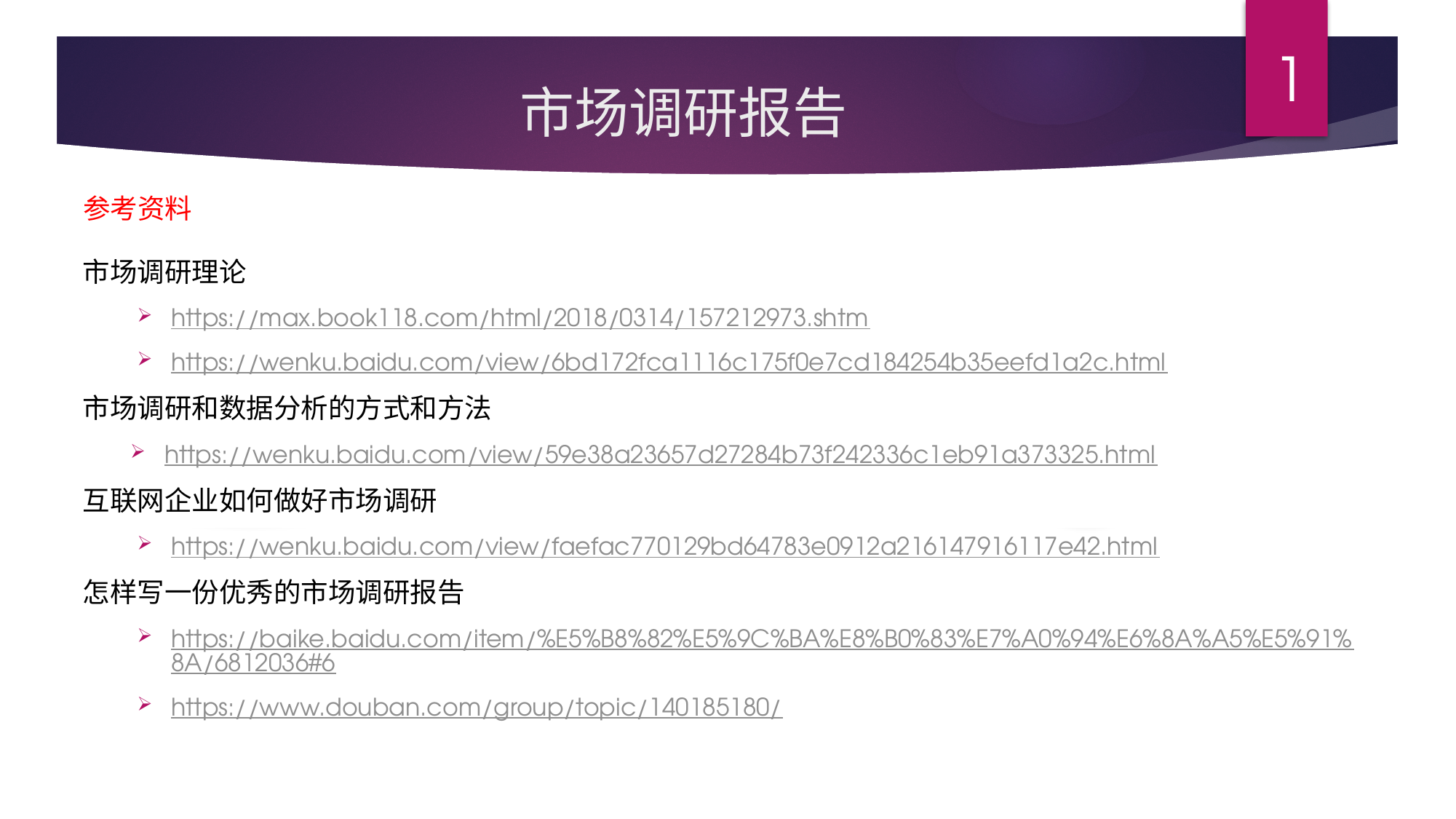

1
# 市场调研报告
参考资料
市场调研理论
https://max.book118.com/html/2018/0314/157212973.shtm
https://wenku.baidu.com/view/6bd172fca1116c175f0e7cd184254b35eefd1a2c.html
市场调研和数据分析的方式和方法
https://wenku.baidu.com/view/59e38a23657d27284b73f242336c1eb91a373325.html
互联网企业如何做好市场调研
https://wenku.baidu.com/view/faefac770129bd64783e0912a216147916117e42.html
怎样写一份优秀的市场调研报告
https://baike.baidu.com/item/%E5%B8%82%E5%9C%BA%E8%B0%83%E7%A0%94%E6%8A%A5%E5%91%8A/6812036#6
https://www.douban.com/group/topic/140185180/